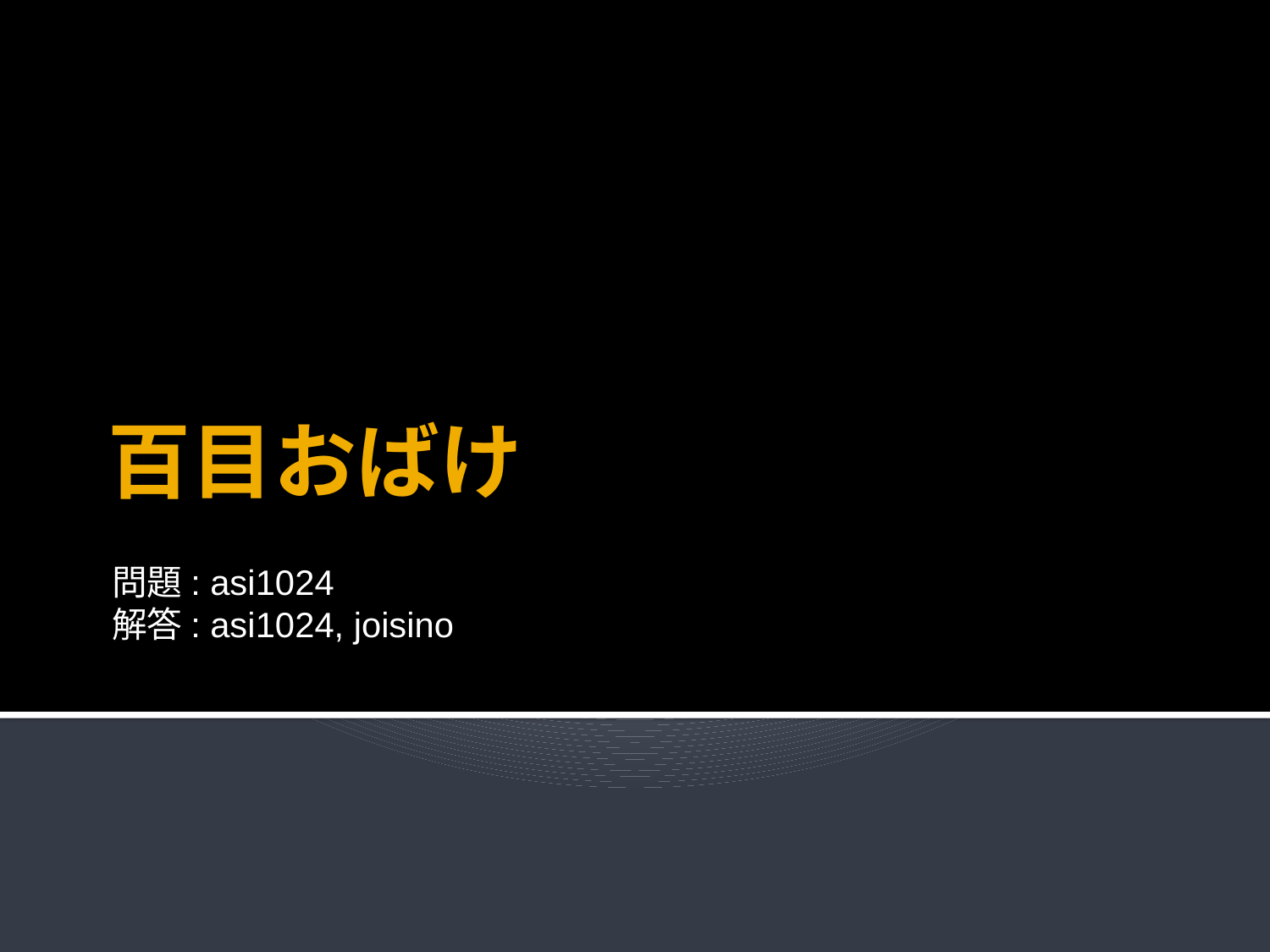

# 百目おばけ
問題: asi1024
解答: asi1024, joisino